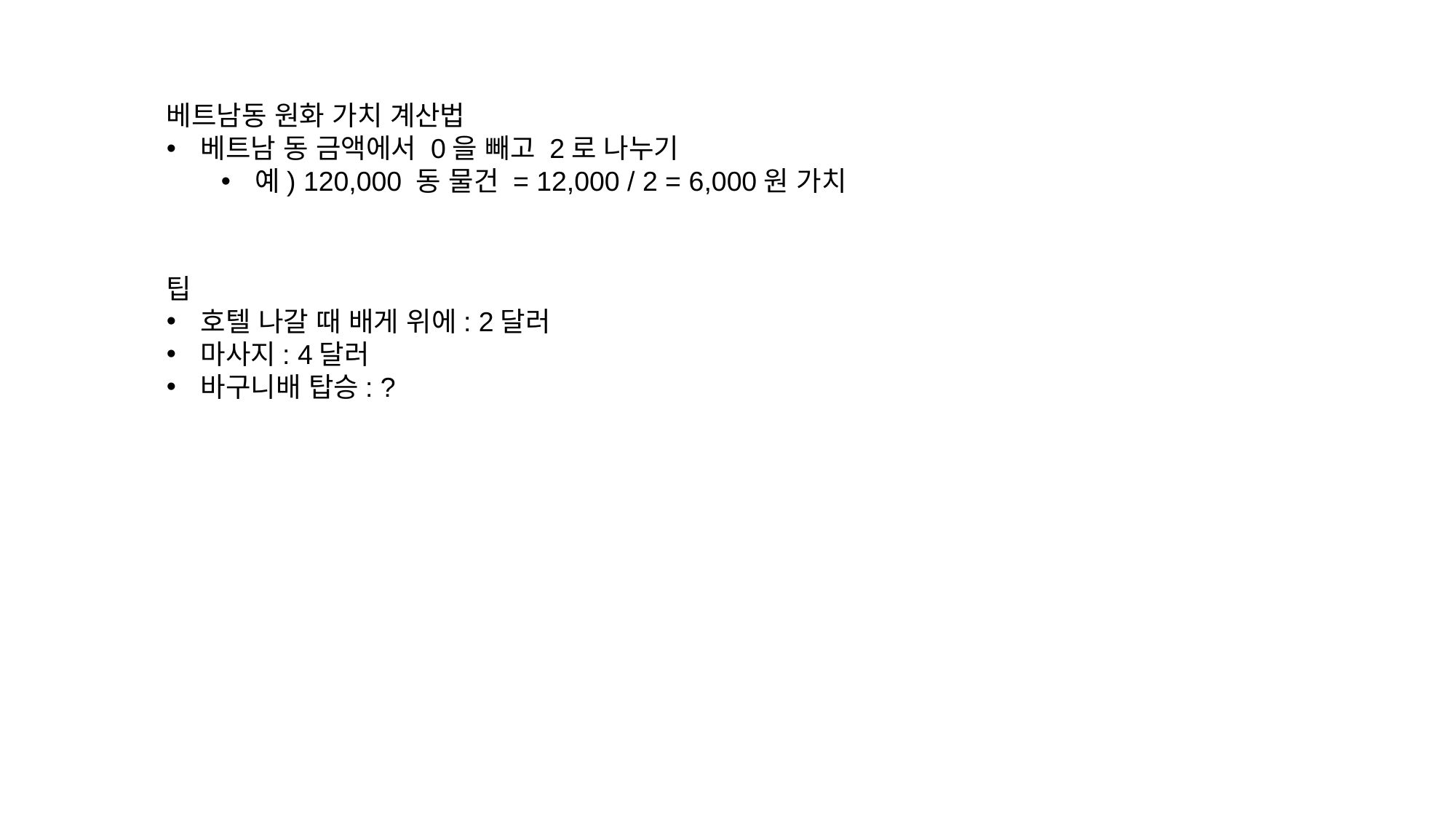

베트남동 원화 가치 계산법
베트남 동 금액에서 0을 빼고 2로 나누기
예) 120,000 동 물건 = 12,000 / 2 = 6,000원 가치
팁
호텔 나갈 때 배게 위에: 2달러
마사지: 4달러
바구니배 탑승: ?